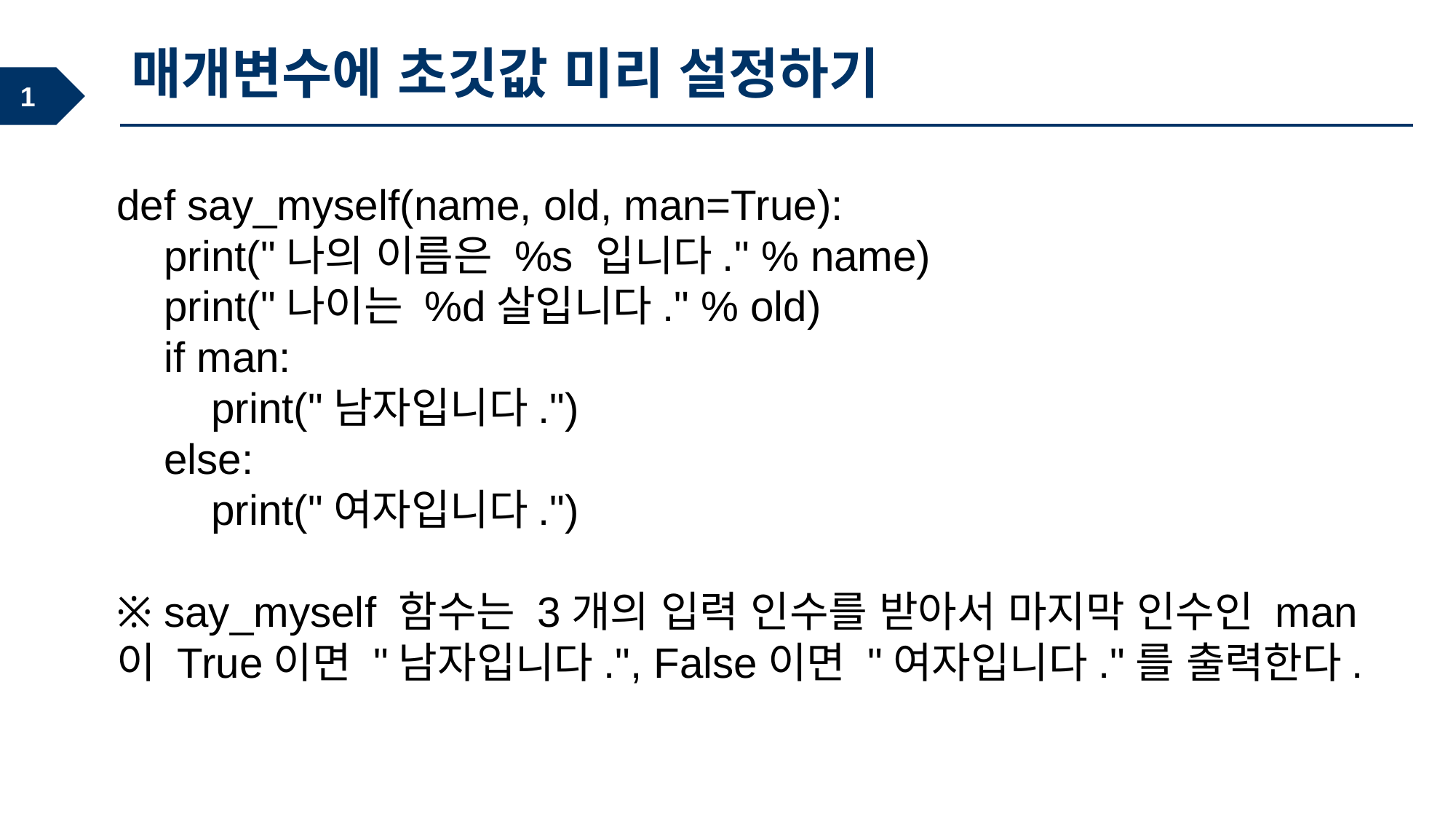

매개변수에 초깃값 미리 설정하기
def say_myself(name, old, man=True):
    print("나의 이름은 %s 입니다." % name)
    print("나이는 %d살입니다." % old)
    if man:
        print("남자입니다.")
    else:
        print("여자입니다.")

※ say_myself 함수는 3개의 입력 인수를 받아서 마지막 인수인 man이 True이면 "남자입니다.", False이면 "여자입니다."를 출력한다.